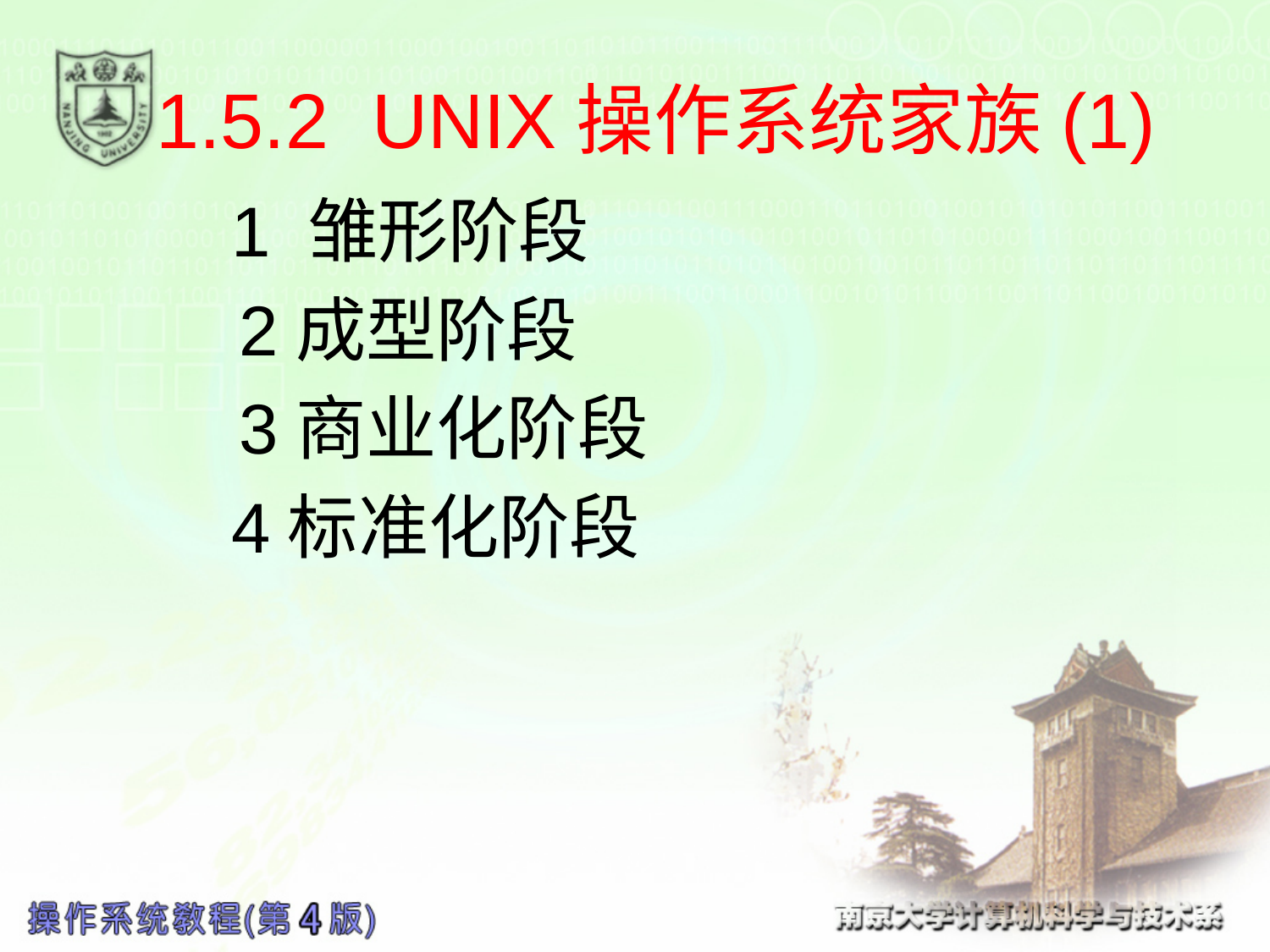

# 1.5.2  UNIX操作系统家族(1)
     1 雏形阶段
    2成型阶段
    3商业化阶段
     4标准化阶段